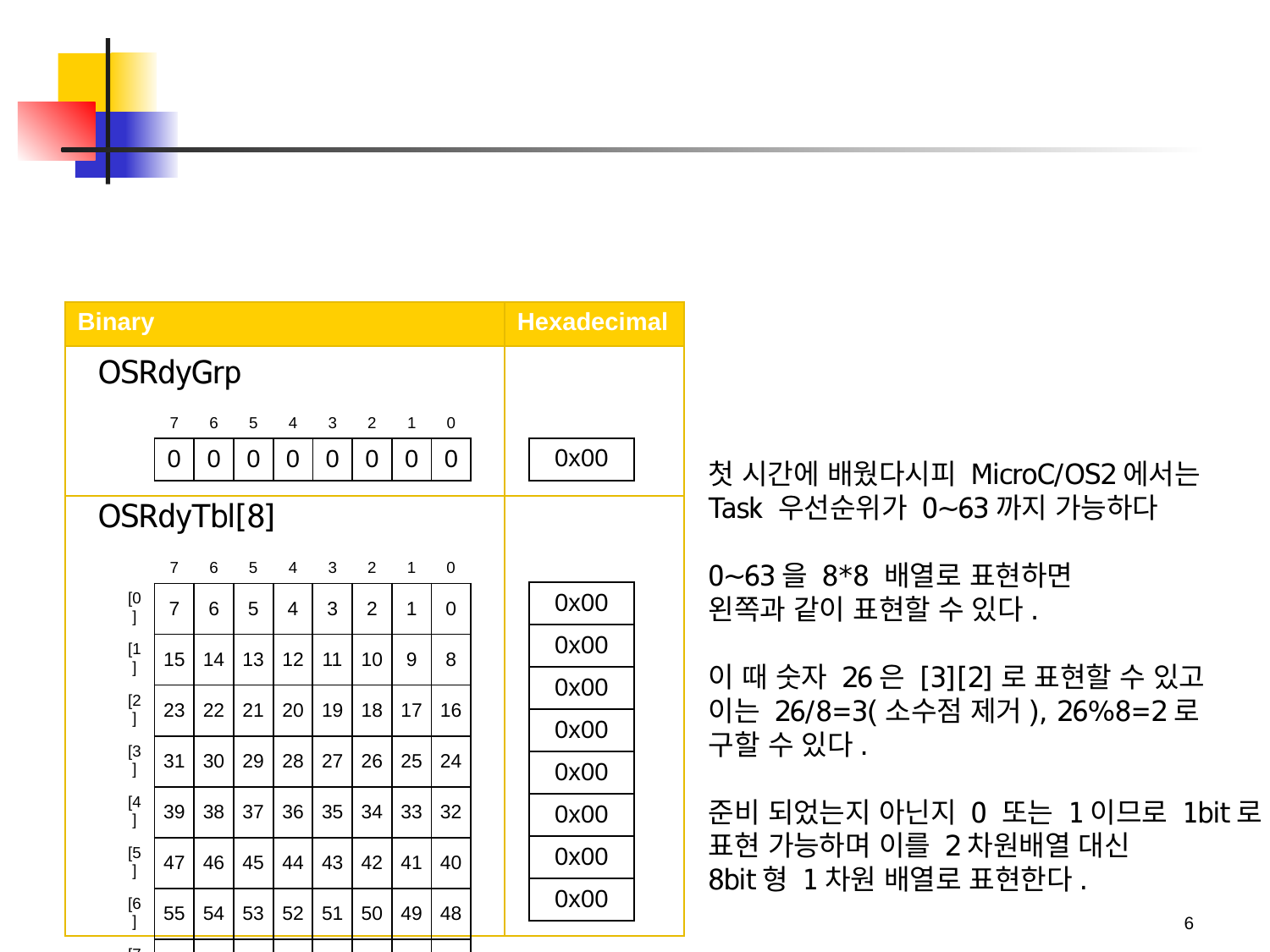

#
| Binary | Hexadecimal |
| --- | --- |
|  |  |
|  |  |
OSRdyGrp
| 7 | 6 | 5 | 4 | 3 | 2 | 1 | 0 |
| --- | --- | --- | --- | --- | --- | --- | --- |
| 0 | 0 | 0 | 0 | 0 | 0 | 0 | 0 |
| 0x00 |
| --- |
첫 시간에 배웠다시피 MicroC/OS2에서는
Task 우선순위가 0~63까지 가능하다

0~63을 8*8 배열로 표현하면
왼쪽과 같이 표현할 수 있다.

이 때 숫자 26은 [3][2]로 표현할 수 있고
이는 26/8=3(소수점 제거), 26%8=2로
구할 수 있다.

준비 되었는지 아닌지 0 또는 1이므로 1bit로
표현 가능하며 이를 2차원배열 대신
8bit형 1차원 배열로 표현한다.

OSRdyTbl[8]
|  | 7 | 6 | 5 | 4 | 3 | 2 | 1 | 0 |
| --- | --- | --- | --- | --- | --- | --- | --- | --- |
| [0] | 7 | 6 | 5 | 4 | 3 | 2 | 1 | 0 |
| [1] | 15 | 14 | 13 | 12 | 11 | 10 | 9 | 8 |
| [2] | 23 | 22 | 21 | 20 | 19 | 18 | 17 | 16 |
| [3] | 31 | 30 | 29 | 28 | 27 | 26 | 25 | 24 |
| [4] | 39 | 38 | 37 | 36 | 35 | 34 | 33 | 32 |
| [5] | 47 | 46 | 45 | 44 | 43 | 42 | 41 | 40 |
| [6] | 55 | 54 | 53 | 52 | 51 | 50 | 49 | 48 |
| [7] | 63 | 62 | 61 | 60 | 59 | 58 | 57 | 56 |
| 0x00 |
| --- |
| 0x00 |
| 0x00 |
| 0x00 |
| 0x00 |
| 0x00 |
| 0x00 |
| 0x00 |
6